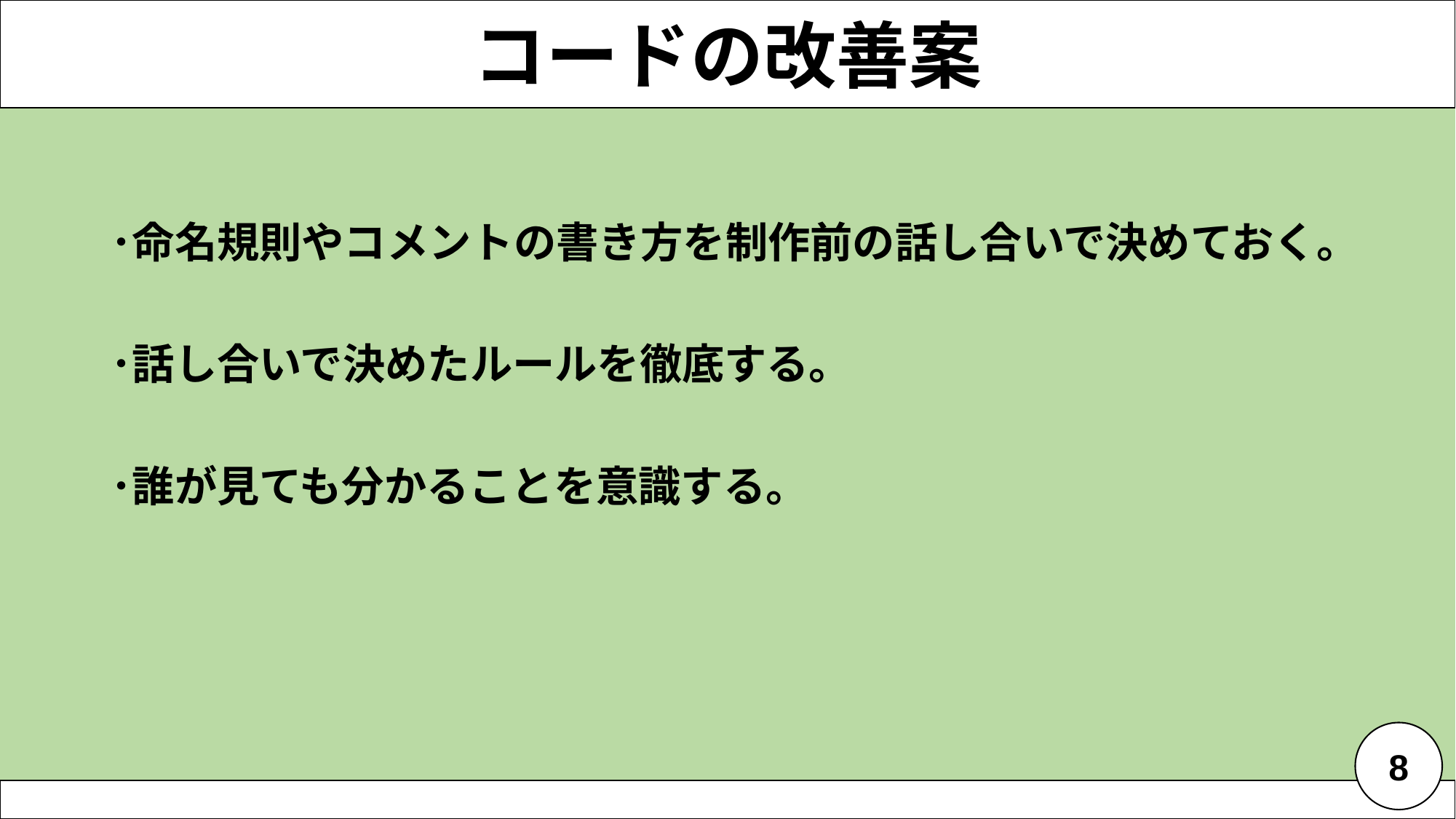

コードの改善案

･命名規則やコメントの書き方を制作前の話し合いで決めておく。

･話し合いで決めたルールを徹底する。

･誰が見ても分かることを意識する。
8